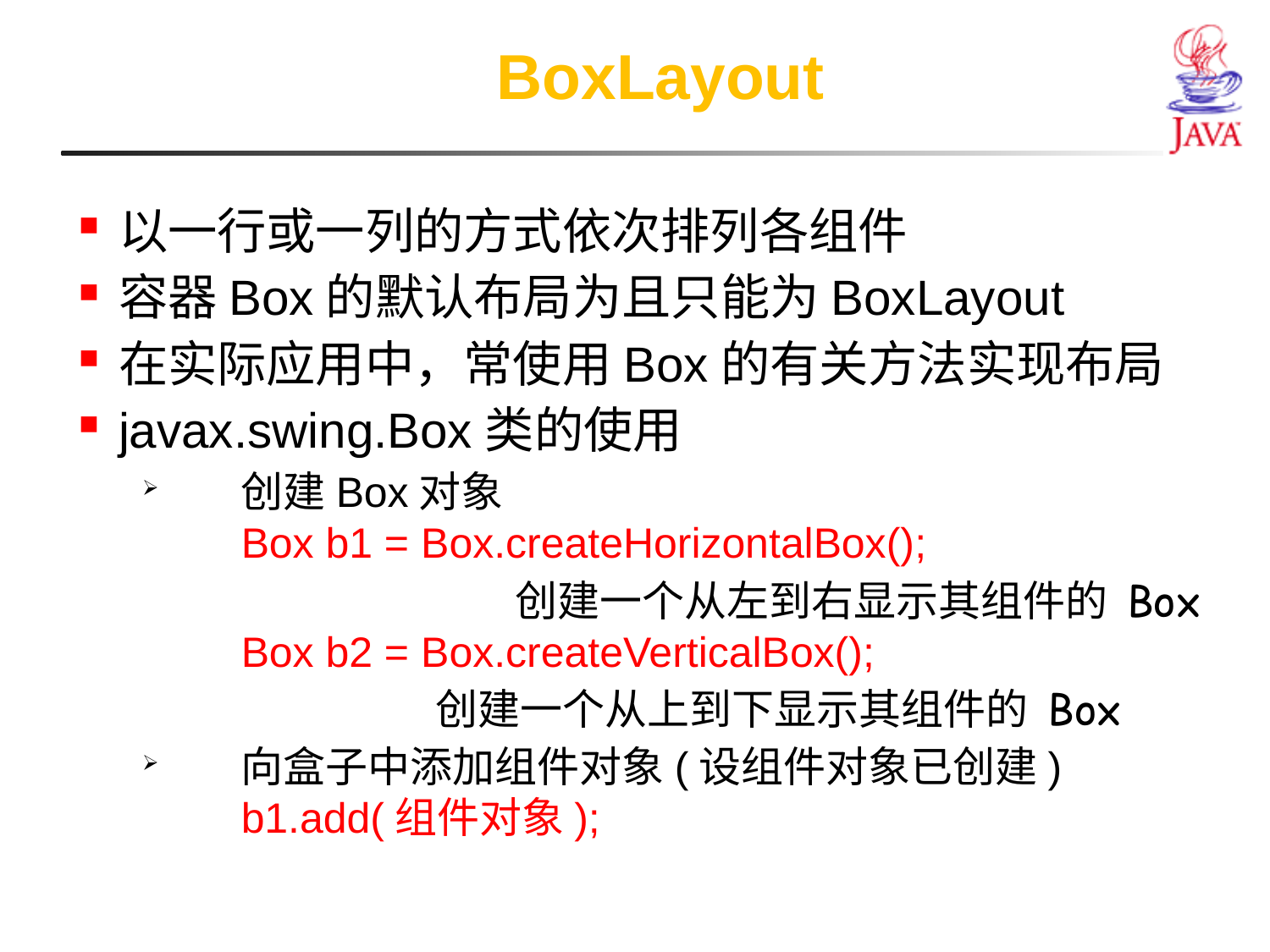

BoxLayout

以一行或一列的方式依次排列各组件
容器Box的默认布局为且只能为BoxLayout
在实际应用中，常使用Box的有关方法实现布局
javax.swing.Box类的使用
创建Box对象
Box b1 = Box.createHorizontalBox();
			 创建一个从左到右显示其组件的 Box
Box b2 = Box.createVerticalBox();
		      创建一个从上到下显示其组件的 Box
向盒子中添加组件对象(设组件对象已创建)
b1.add(组件对象);